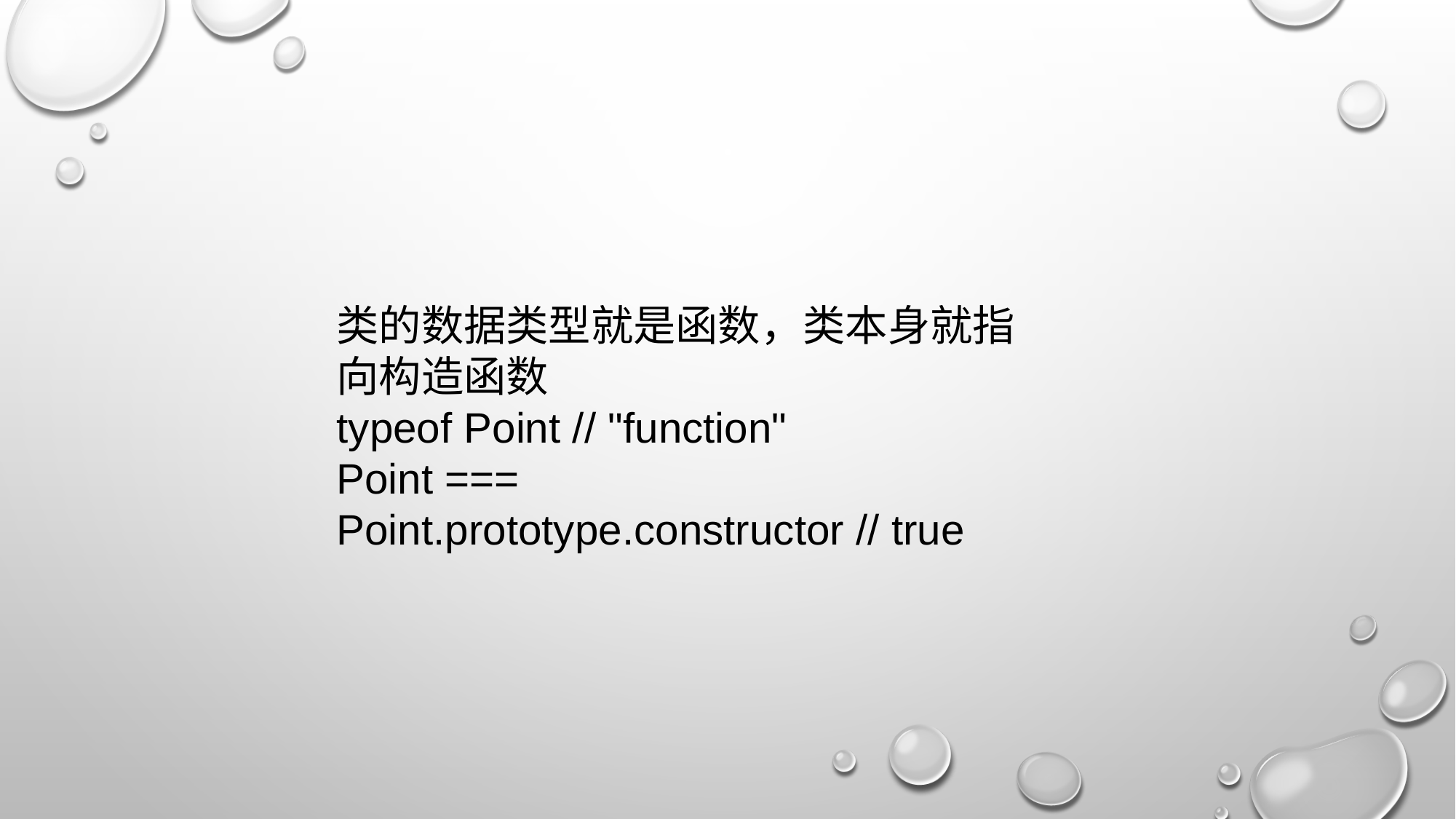

类的数据类型就是函数，类本身就指向构造函数
typeof Point // "function"
Point === Point.prototype.constructor // true